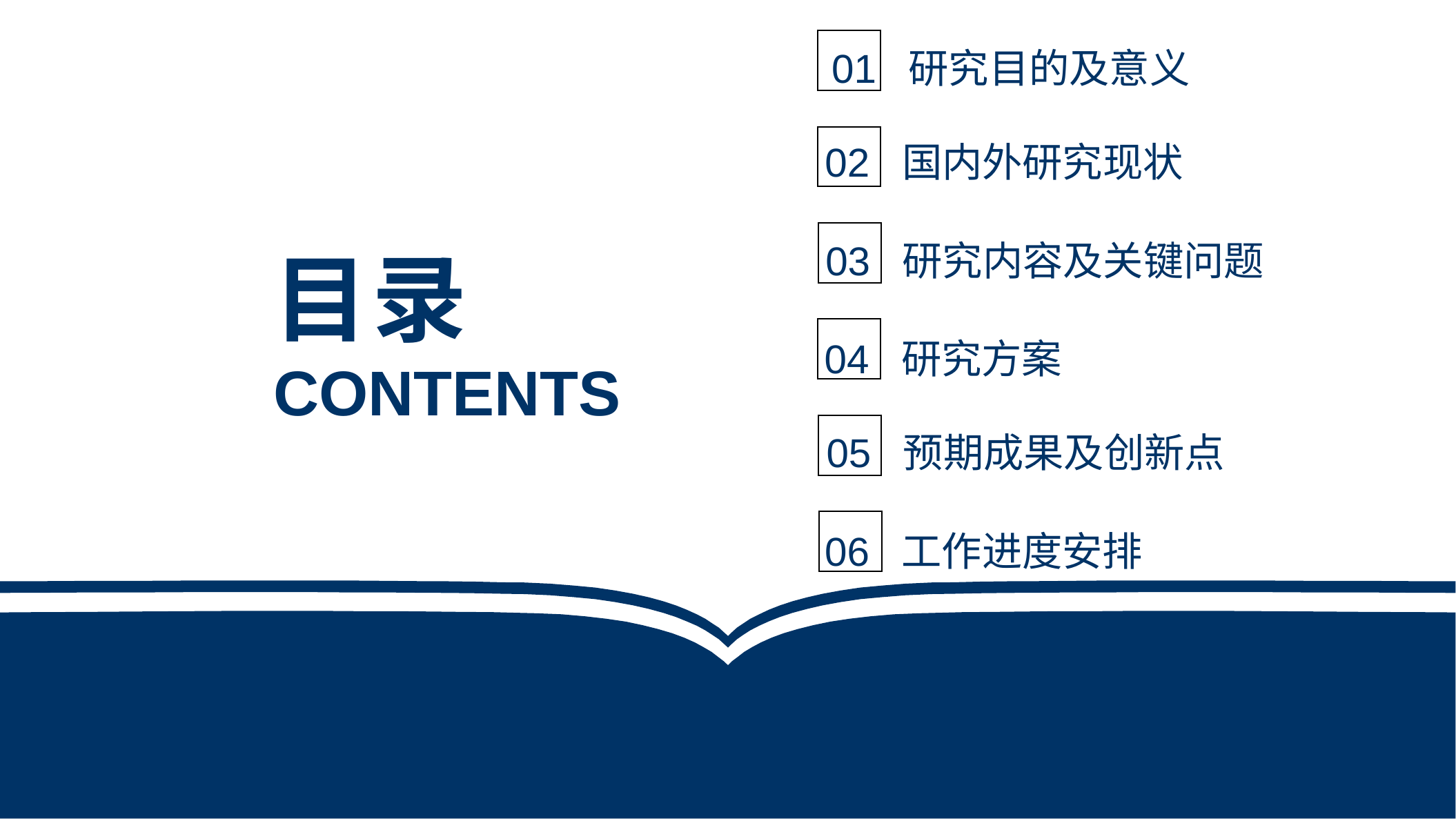

01  研究目的及意义

02  国内外研究现状

目录
03  研究内容及关键问题

04  研究方案

CONTENTS
05  预期成果及创新点

06  工作进度安排